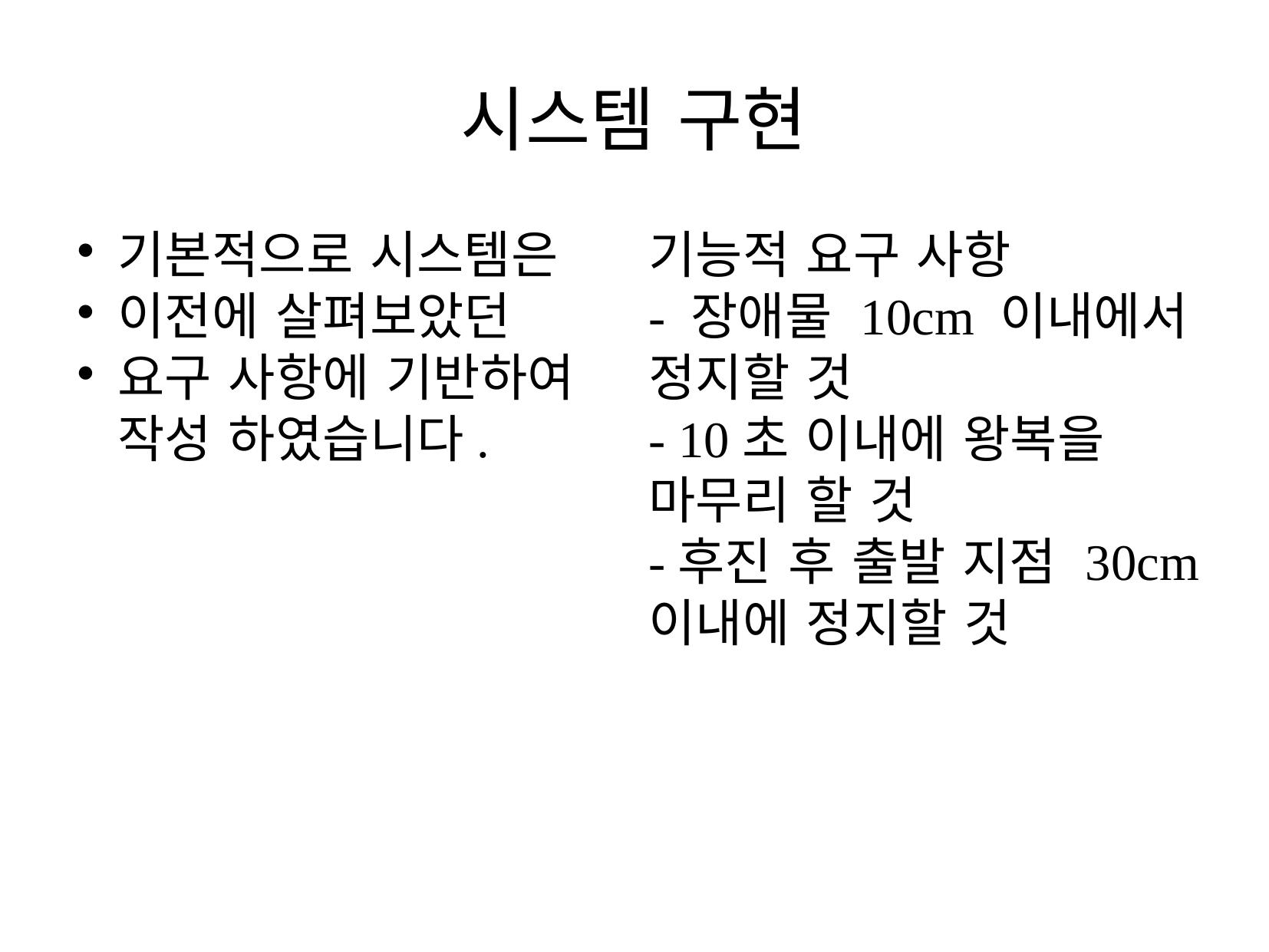

시스템 구현
기본적으로 시스템은
이전에 살펴보았던
요구 사항에 기반하여 작성 하였습니다.
기능적 요구 사항
- 장애물 10cm 이내에서 정지할 것
- 10초 이내에 왕복을 마무리 할 것
-후진 후 출발 지점 30cm이내에 정지할 것